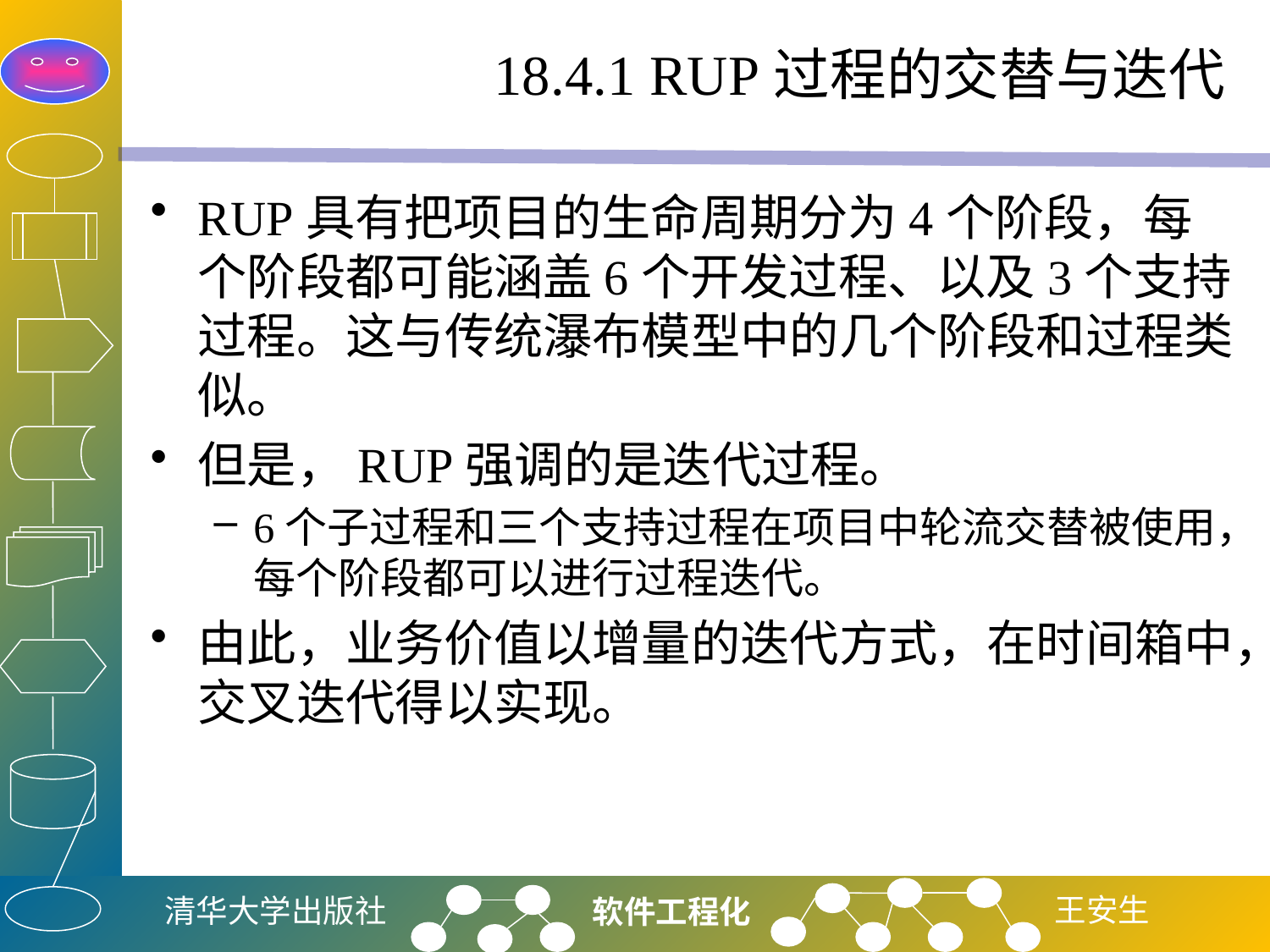

# 18.4.1 RUP过程的交替与迭代
RUP具有把项目的生命周期分为4个阶段，每个阶段都可能涵盖6个开发过程、以及3个支持过程。这与传统瀑布模型中的几个阶段和过程类似。
但是，RUP强调的是迭代过程。
6个子过程和三个支持过程在项目中轮流交替被使用，每个阶段都可以进行过程迭代。
由此，业务价值以增量的迭代方式，在时间箱中，交叉迭代得以实现。